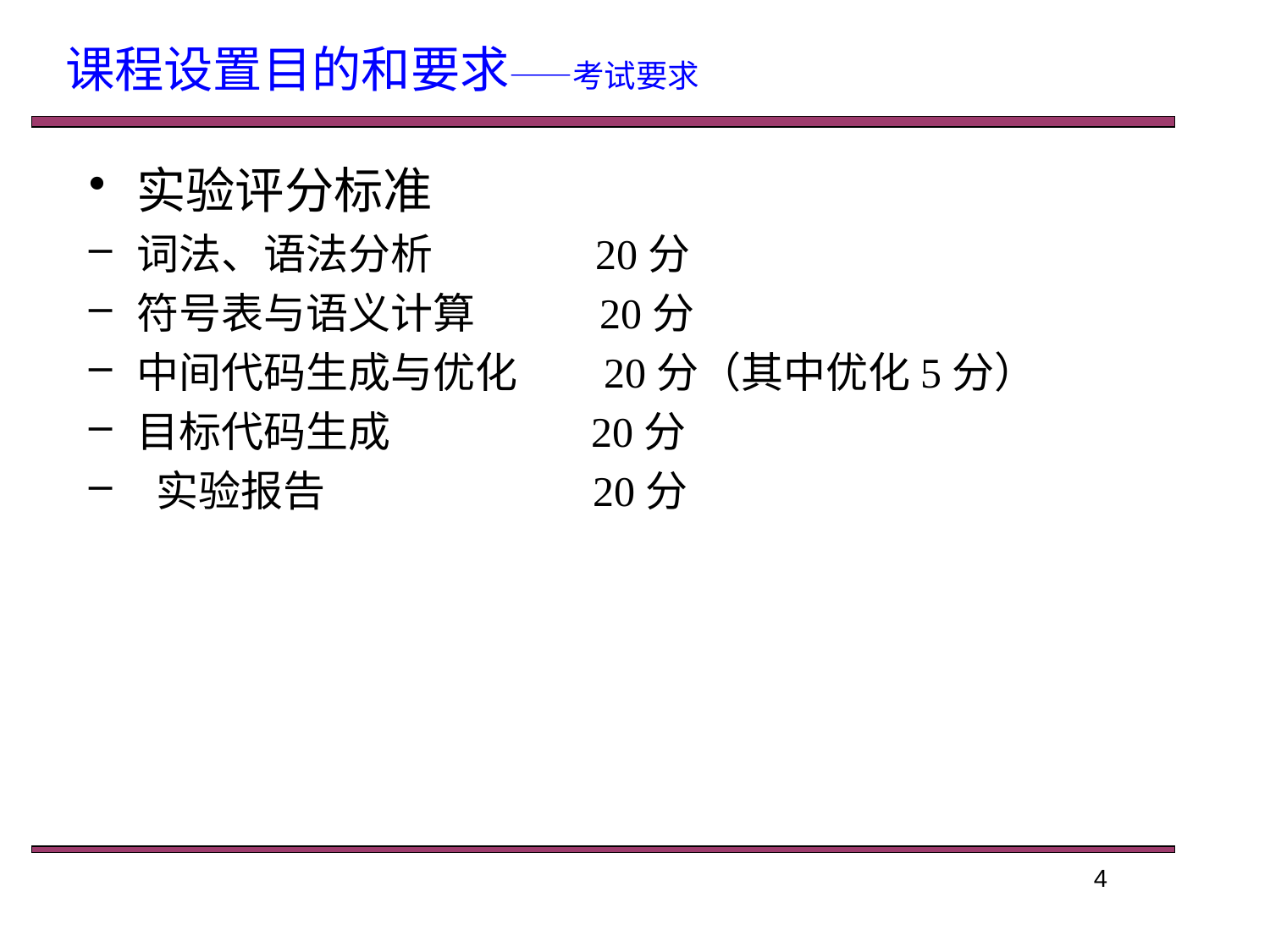

# 课程设置目的和要求——考试要求
实验评分标准
词法、语法分析                20分
符号表与语义计算            20分
中间代码生成与优化        20分（其中优化5分）
目标代码生成                    20分
 实验报告                           20分
4